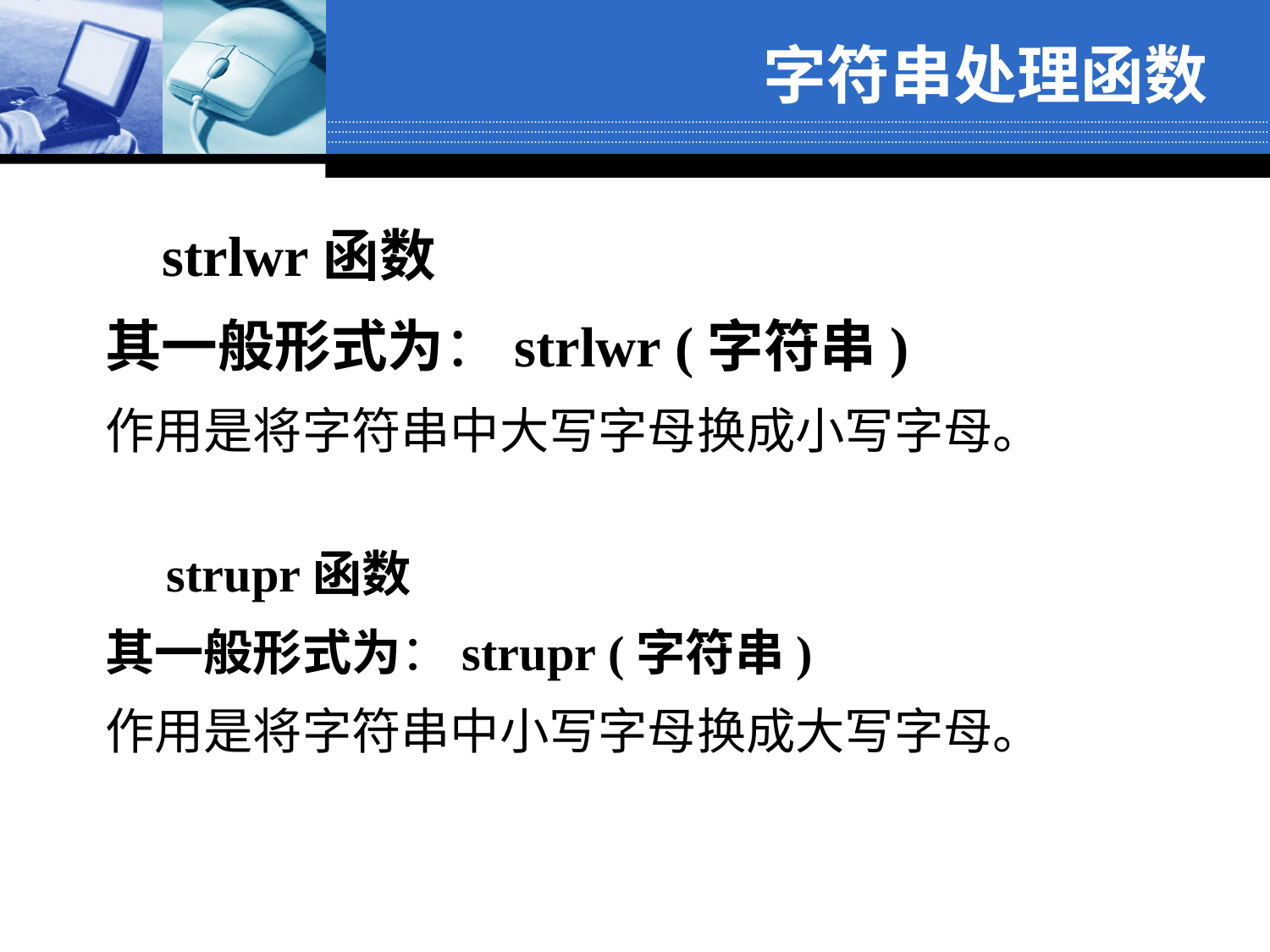

字符串处理函数
    strlwr函数
其一般形式为：strlwr (字符串)
作用是将字符串中大写字母换成小写字母。
     strupr函数
其一般形式为：strupr (字符串)
作用是将字符串中小写字母换成大写字母。